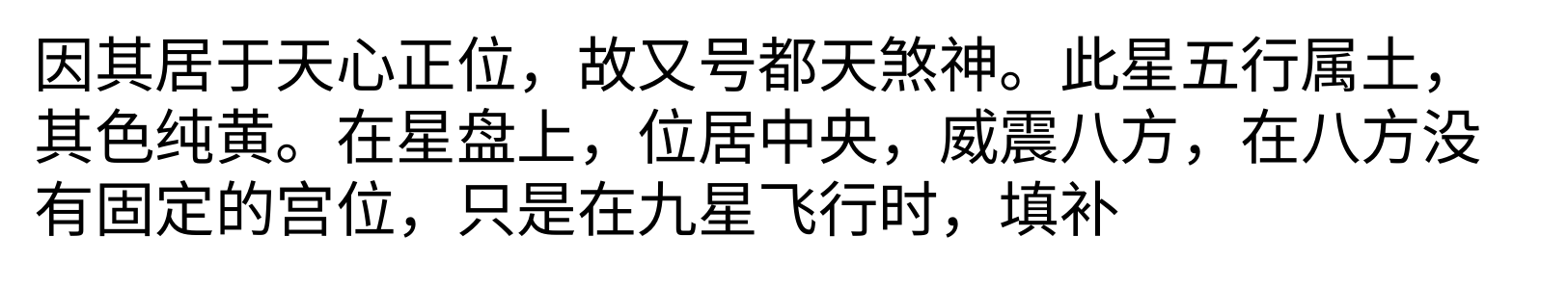

因其居于天心正位，故又号都天煞神。此星五行属土，其色纯黄。在星盘上，位居中央，威震八方，在八方没有固定的宫位，只是在九星飞行时，填补